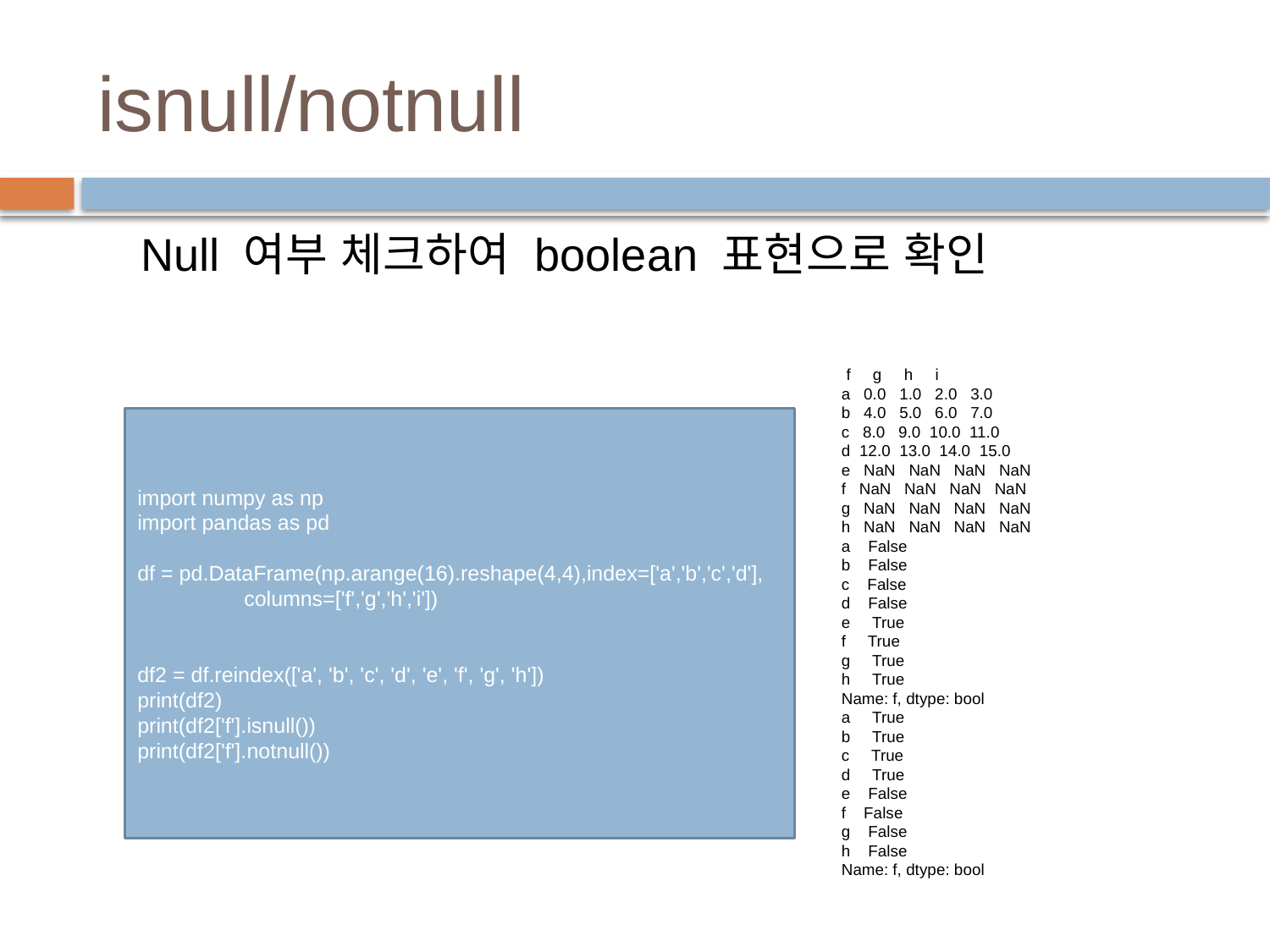

# isnull/notnull
Null 여부 체크하여 boolean 표현으로 확인
 f     g     h     i
a   0.0   1.0   2.0   3.0
b   4.0   5.0   6.0   7.0
c   8.0   9.0  10.0  11.0
d  12.0  13.0  14.0  15.0
e   NaN   NaN   NaN   NaN
f   NaN   NaN   NaN   NaN
g   NaN   NaN   NaN   NaN
h   NaN   NaN   NaN   NaN
a    False
b    False
c    False
d    False
e     True
f     True
g     True
h     True
Name: f, dtype: bool
a     True
b     True
c     True
d     True
e    False
f    False
g    False
h    False
Name: f, dtype: bool
import numpy as np
import pandas as pd

df = pd.DataFrame(np.arange(16).reshape(4,4),index=['a','b','c','d'],
                  columns=['f','g','h','i'])

df2 = df.reindex(['a', 'b', 'c', 'd', 'e', 'f', 'g', 'h'])
print(df2)
print(df2['f'].isnull())
print(df2['f'].notnull())